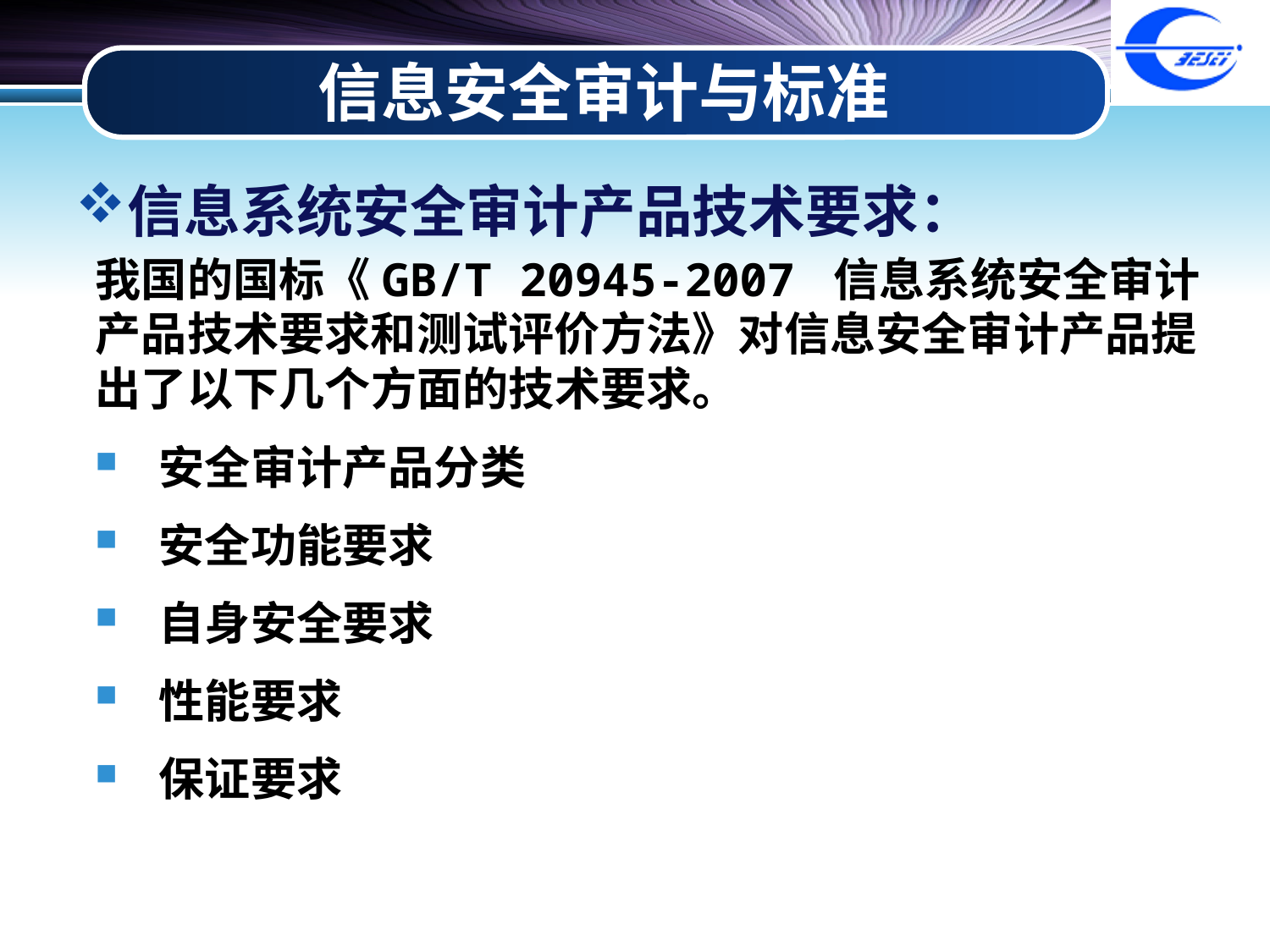

# 信息安全审计与标准
信息系统安全审计产品技术要求：
我国的国标《GB/T 20945-2007 信息系统安全审计产品技术要求和测试评价方法》对信息安全审计产品提出了以下几个方面的技术要求。
安全审计产品分类
安全功能要求
自身安全要求
性能要求
保证要求